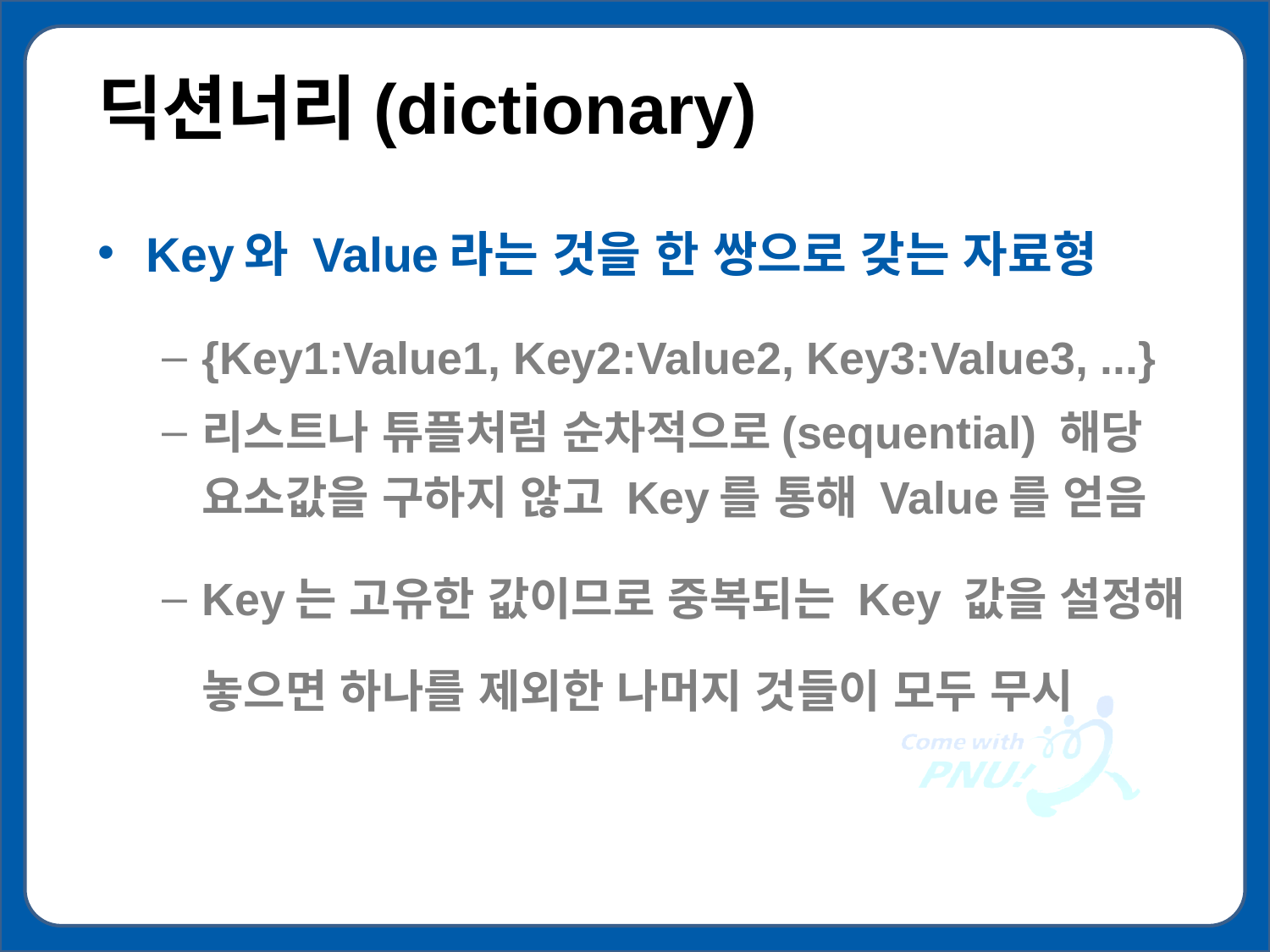

# 딕션너리(dictionary)
Key와 Value라는 것을 한 쌍으로 갖는 자료형
{Key1:Value1, Key2:Value2, Key3:Value3, ...}
리스트나 튜플처럼 순차적으로(sequential) 해당 요소값을 구하지 않고 Key를 통해 Value를 얻음
Key는 고유한 값이므로 중복되는 Key 값을 설정해 놓으면 하나를 제외한 나머지 것들이 모두 무시